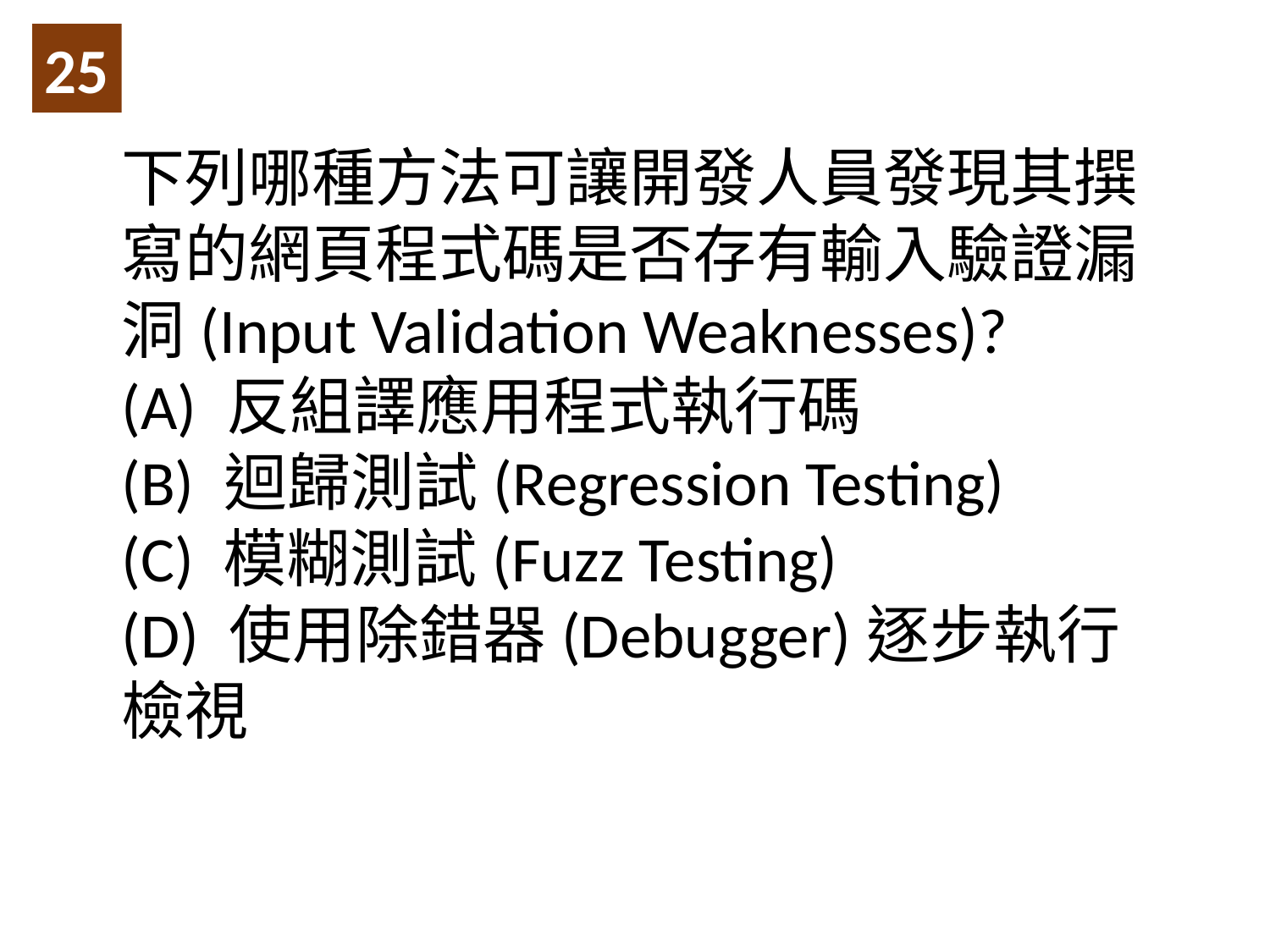

25
下列哪種方法可讓開發人員發現其撰寫的網頁程式碼是否存有輸入驗證漏洞(Input Validation Weaknesses)?
(A) 反組譯應用程式執行碼
(B) 迴歸測試(Regression Testing)
(C) 模糊測試(Fuzz Testing)
(D) 使用除錯器(Debugger)逐步執行檢視